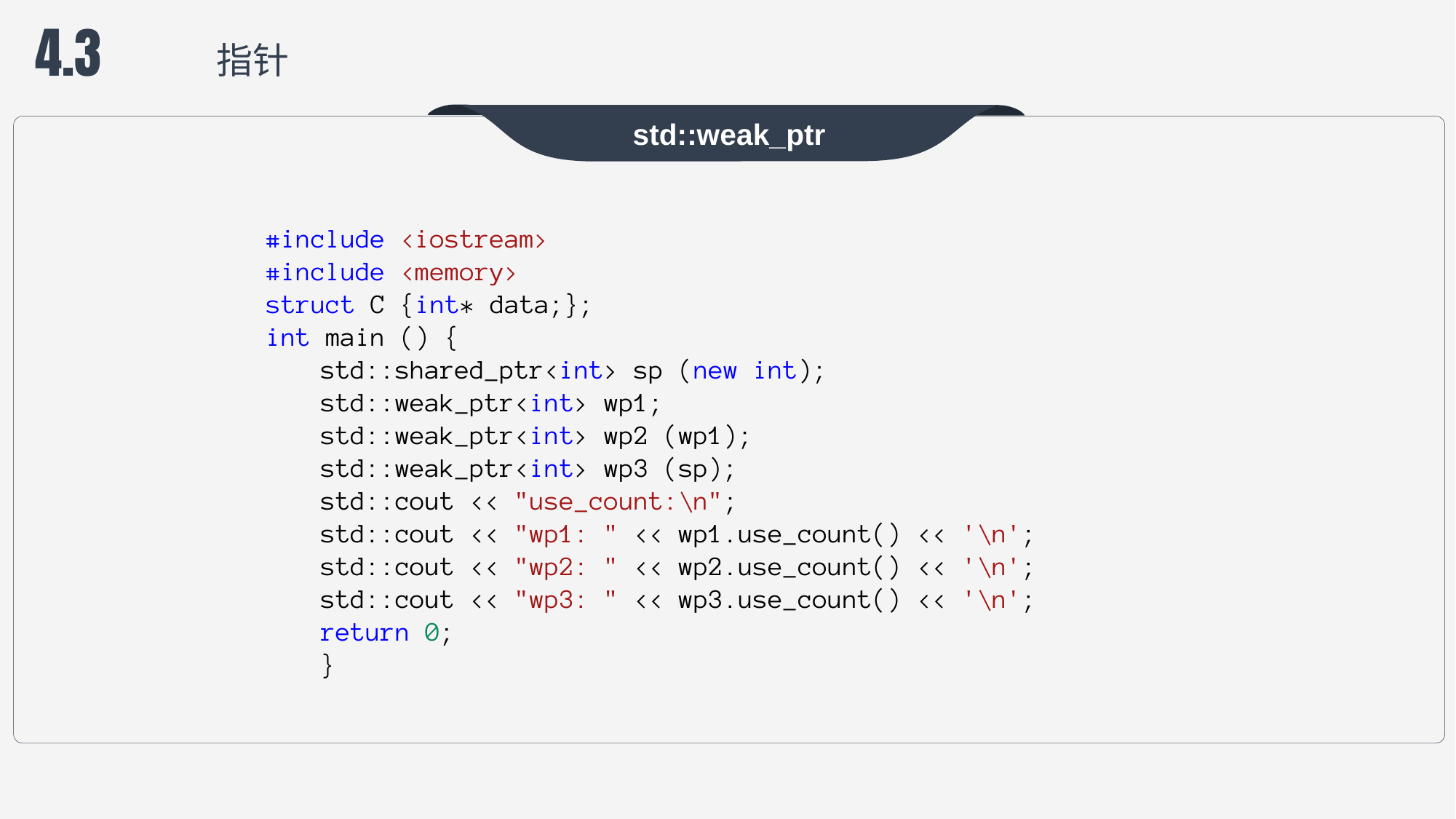

4.3
指针

std::weak_ptr

#include <iostream>
#include <memory>
struct C {int* data;};
int main () {
std::shared_ptr<int> sp (new int);
std::weak_ptr<int> wp1;
std::weak_ptr<int> wp2 (wp1);
std::weak_ptr<int> wp3 (sp);
std::cout << "use_count:\n";
std::cout << "wp1: " << wp1.use_count() << '\n';
std::cout << "wp2: " << wp2.use_count() << '\n';
std::cout << "wp3: " << wp3.use_count() << '\n';
return 0;
}